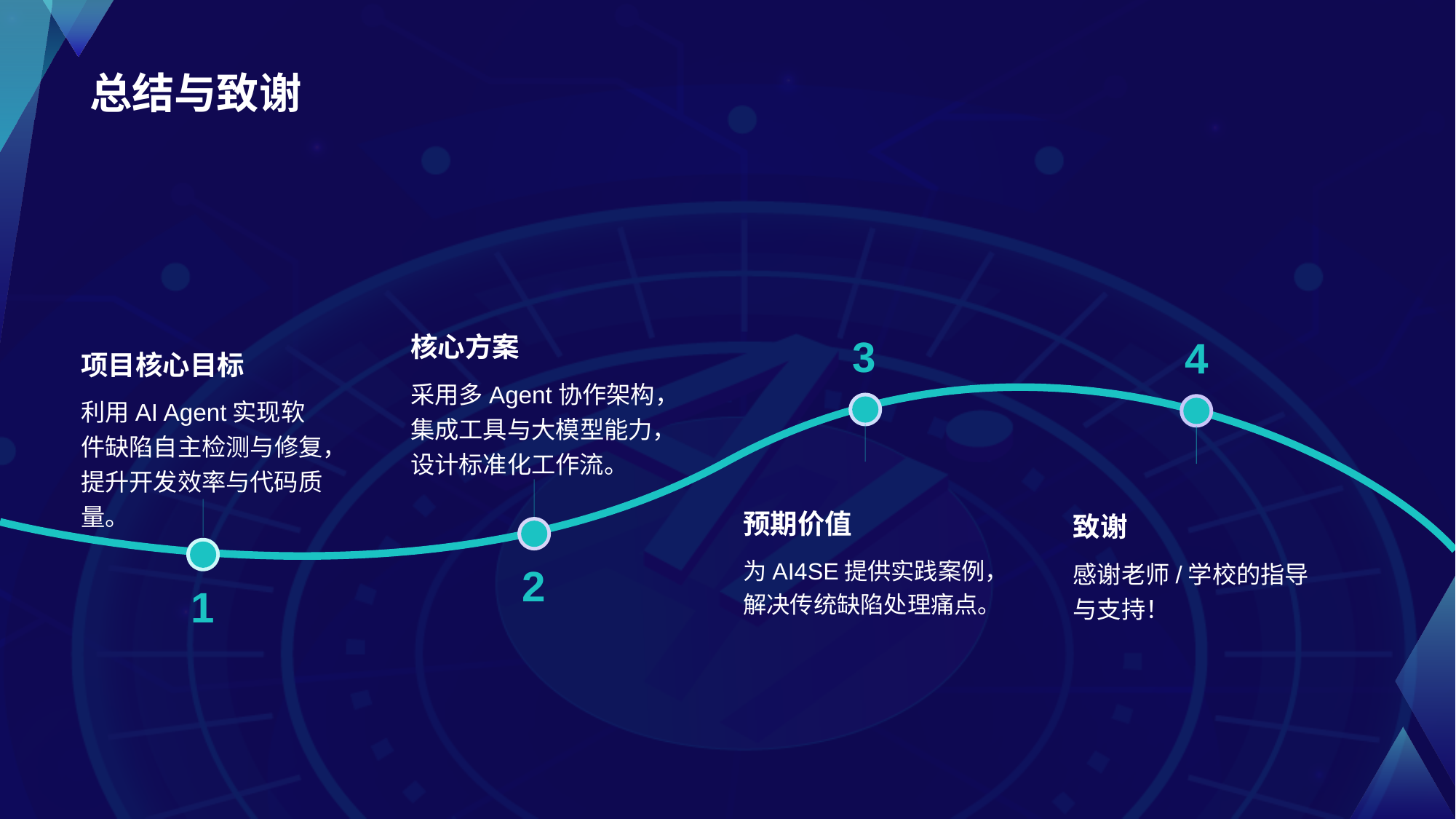

# 总结与致谢

核心方案
采用多Agent协作架构，集成工具与大模型能力，设计标准化工作流。

2
项目核心目标
利用AI Agent实现软件缺陷自主检测与修复，提升开发效率与代码质量。

1
3

预期价值
为AI4SE提供实践案例，解决传统缺陷处理痛点。
4

致谢
感谢老师/学校的指导与支持！